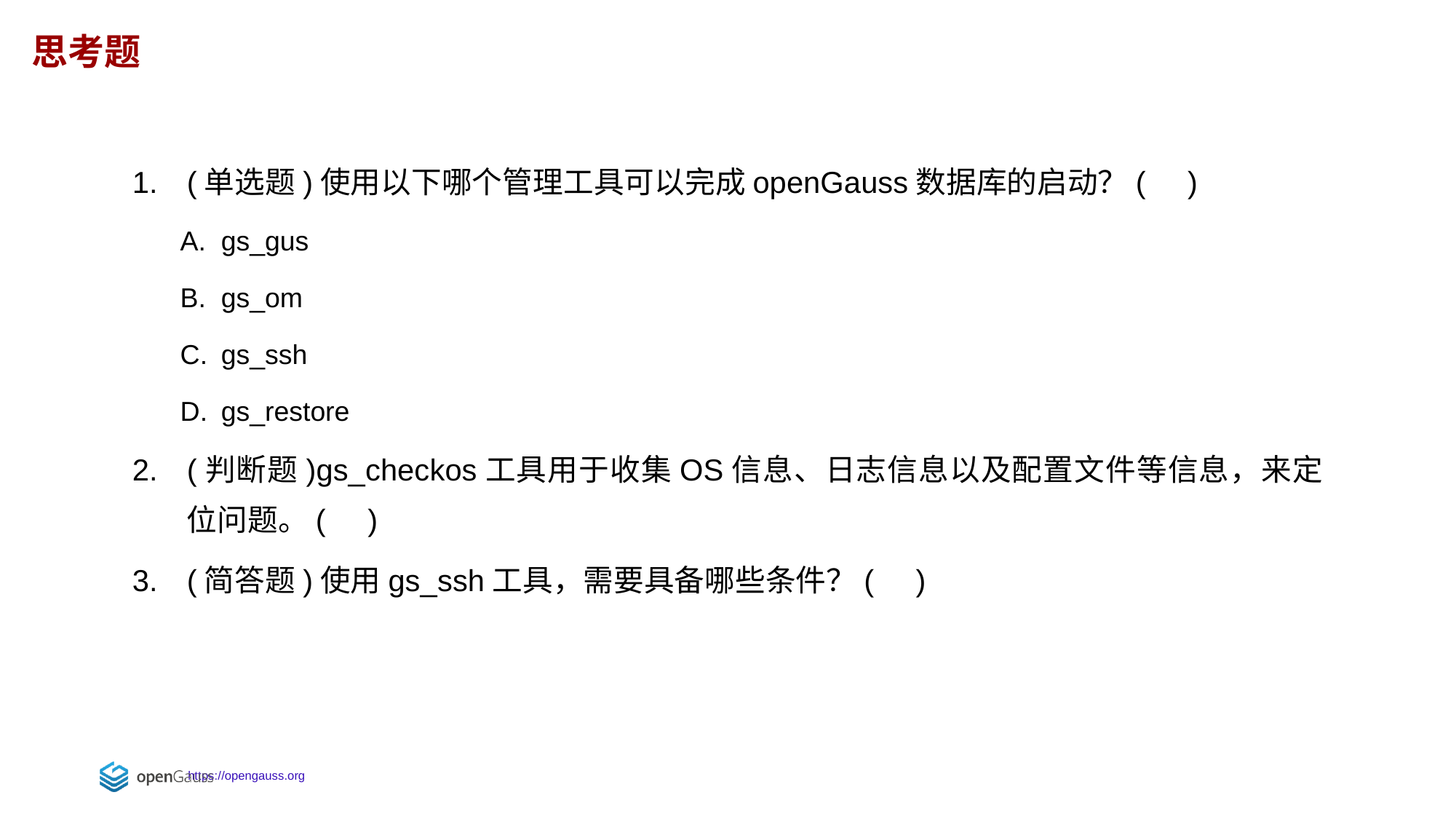

思考题
(单选题)使用以下哪个管理工具可以完成openGauss数据库的启动？(     )
gs_gus
gs_om
gs_ssh
gs_restore
(判断题)gs_checkos工具用于收集OS信息、日志信息以及配置文件等信息，来定位问题。(     )
(简答题)使用gs_ssh工具，需要具备哪些条件？(     )